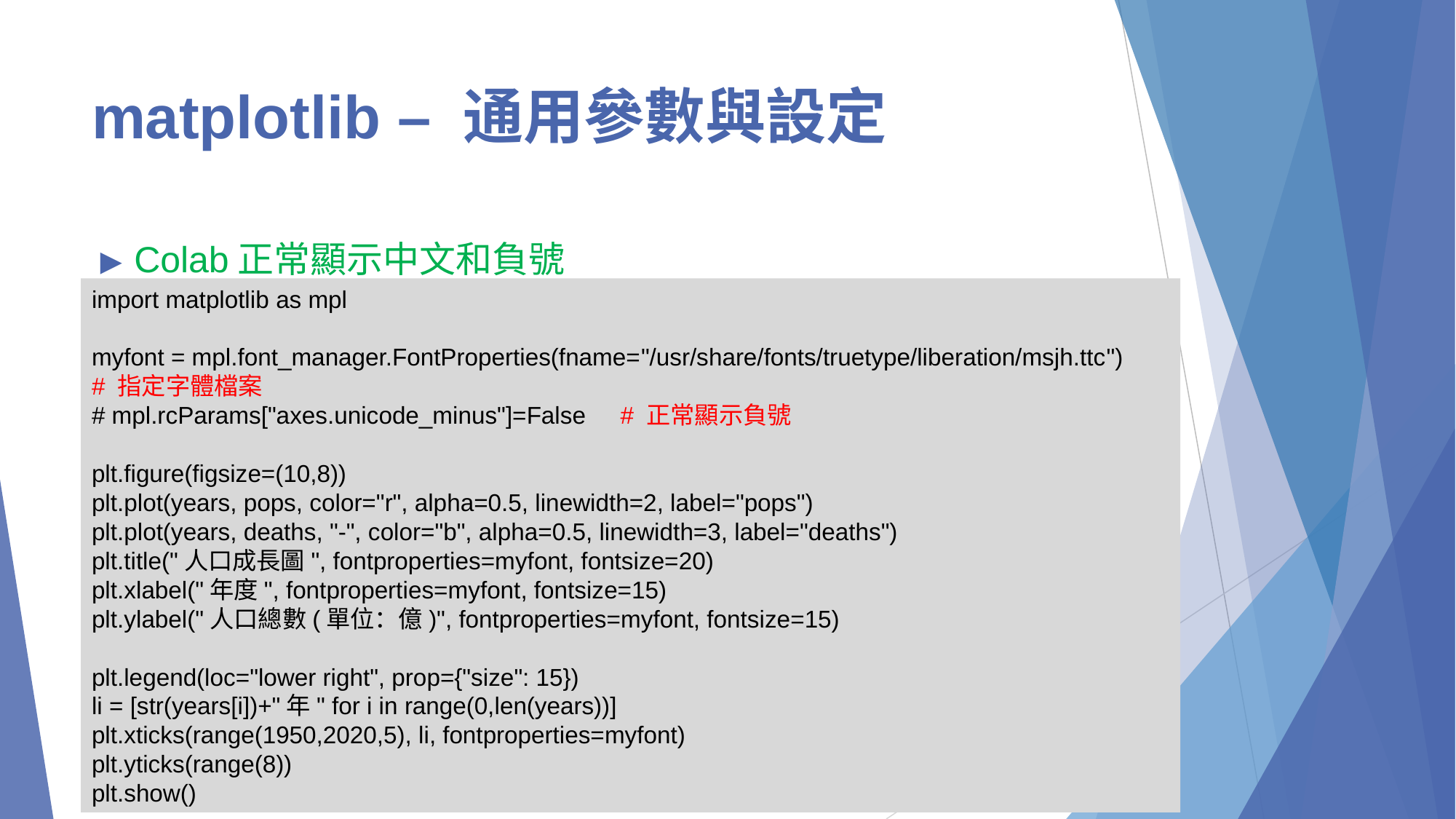

# matplotlib – 通用參數與設定
Colab正常顯示中文和負號
import matplotlib as mpl

myfont = mpl.font_manager.FontProperties(fname="/usr/share/fonts/truetype/liberation/msjh.ttc")
# 指定字體檔案
# mpl.rcParams["axes.unicode_minus"]=False     # 正常顯示負號

plt.figure(figsize=(10,8))
plt.plot(years, pops, color="r", alpha=0.5, linewidth=2, label="pops")
plt.plot(years, deaths, "-", color="b", alpha=0.5, linewidth=3, label="deaths")
plt.title("人口成長圖", fontproperties=myfont, fontsize=20)
plt.xlabel("年度", fontproperties=myfont, fontsize=15)
plt.ylabel("人口總數(單位：億)", fontproperties=myfont, fontsize=15)
plt.legend(loc="lower right", prop={"size": 15})
li = [str(years[i])+"年" for i in range(0,len(years))]
plt.xticks(range(1950,2020,5), li, fontproperties=myfont)
plt.yticks(range(8))
plt.show()